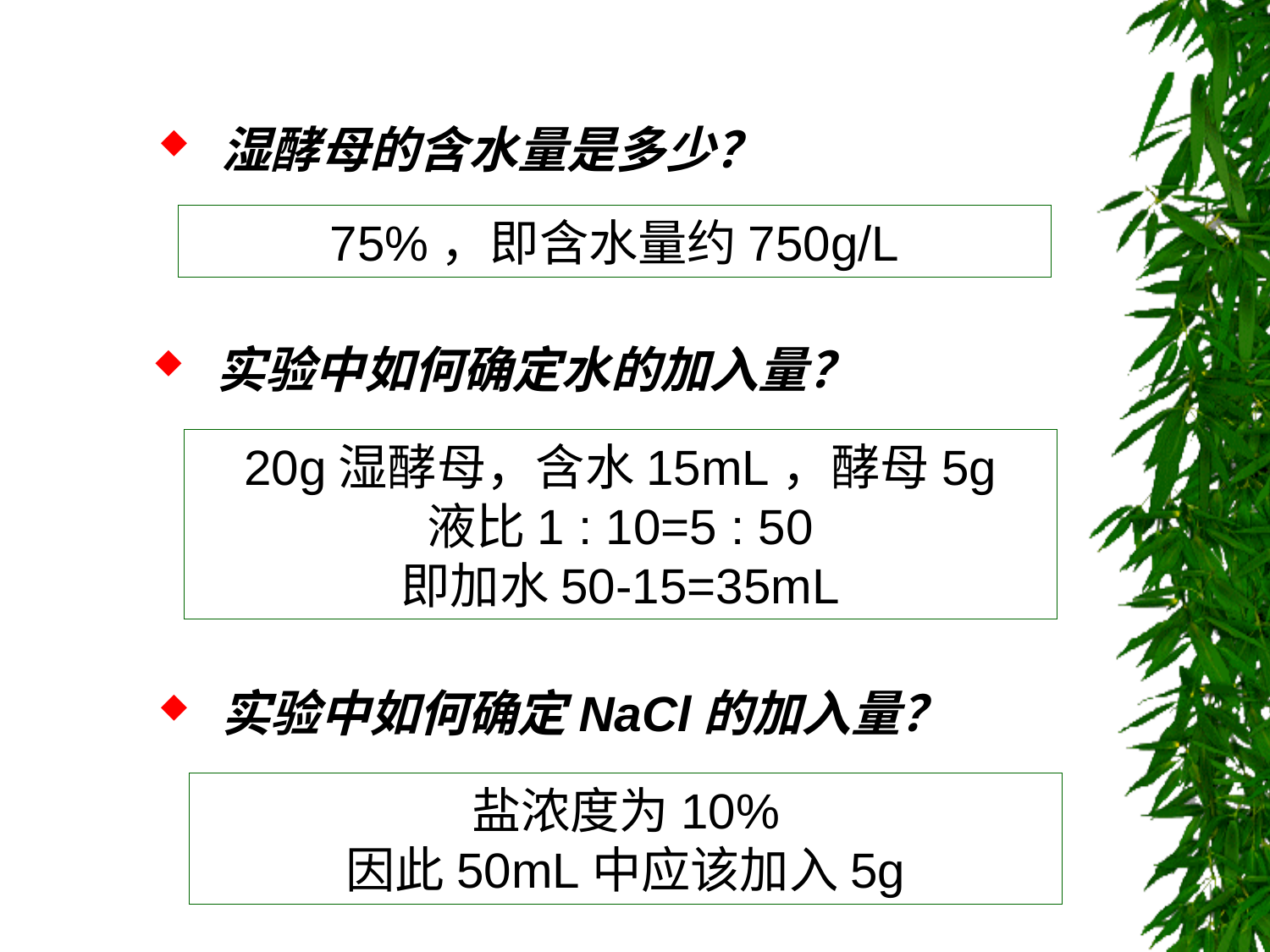

湿酵母的含水量是多少？
75%，即含水量约750g/L
实验中如何确定水的加入量？
20g湿酵母，含水15mL，酵母5g
液比1 : 10=5 : 50
即加水50-15=35mL
实验中如何确定NaCl的加入量？
盐浓度为10%
因此50mL中应该加入5g